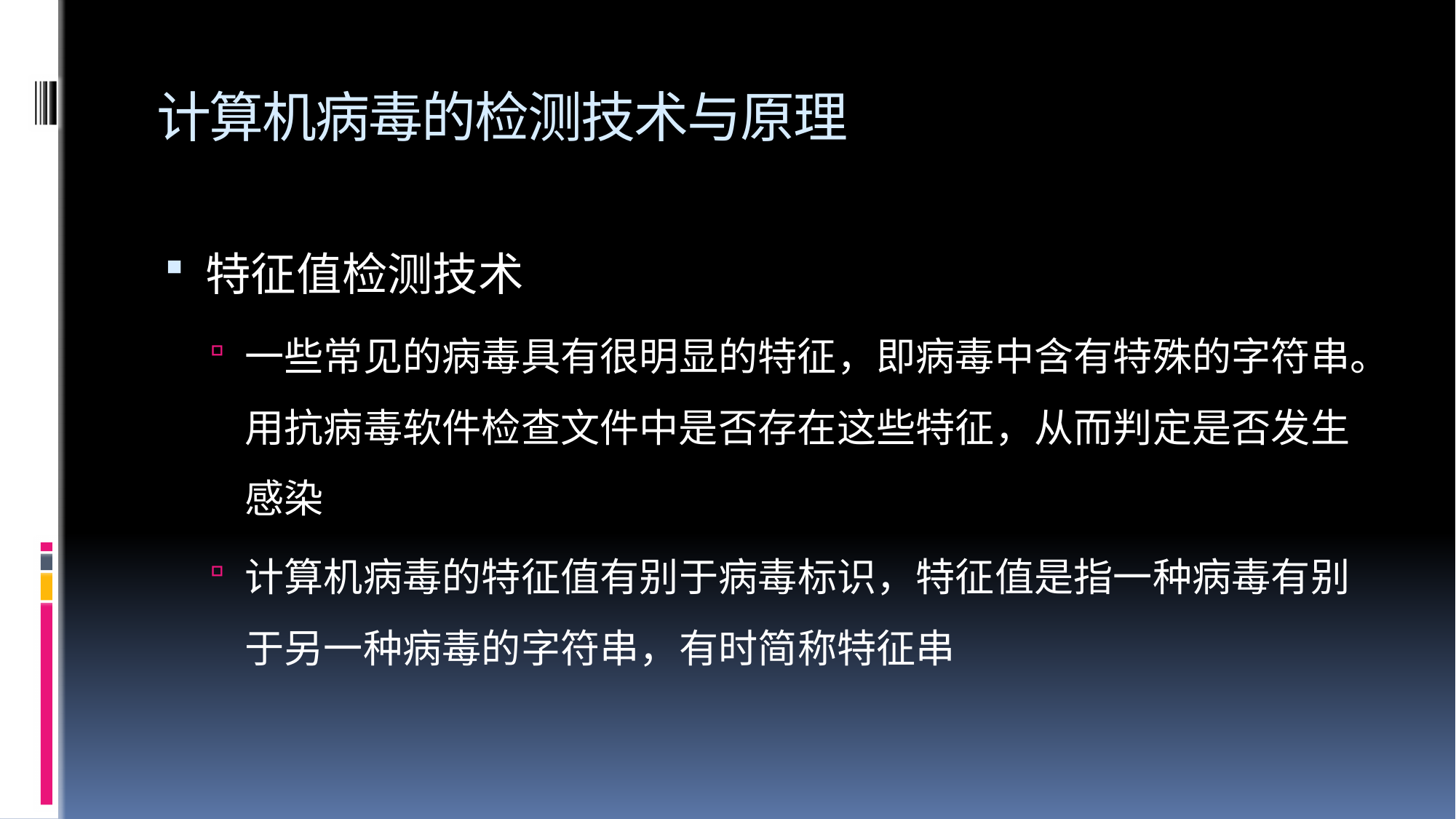

# 计算机病毒的检测技术与原理
特征值检测技术
一些常见的病毒具有很明显的特征，即病毒中含有特殊的字符串。用抗病毒软件检查文件中是否存在这些特征，从而判定是否发生感染
计算机病毒的特征值有别于病毒标识，特征值是指一种病毒有别于另一种病毒的字符串，有时简称特征串